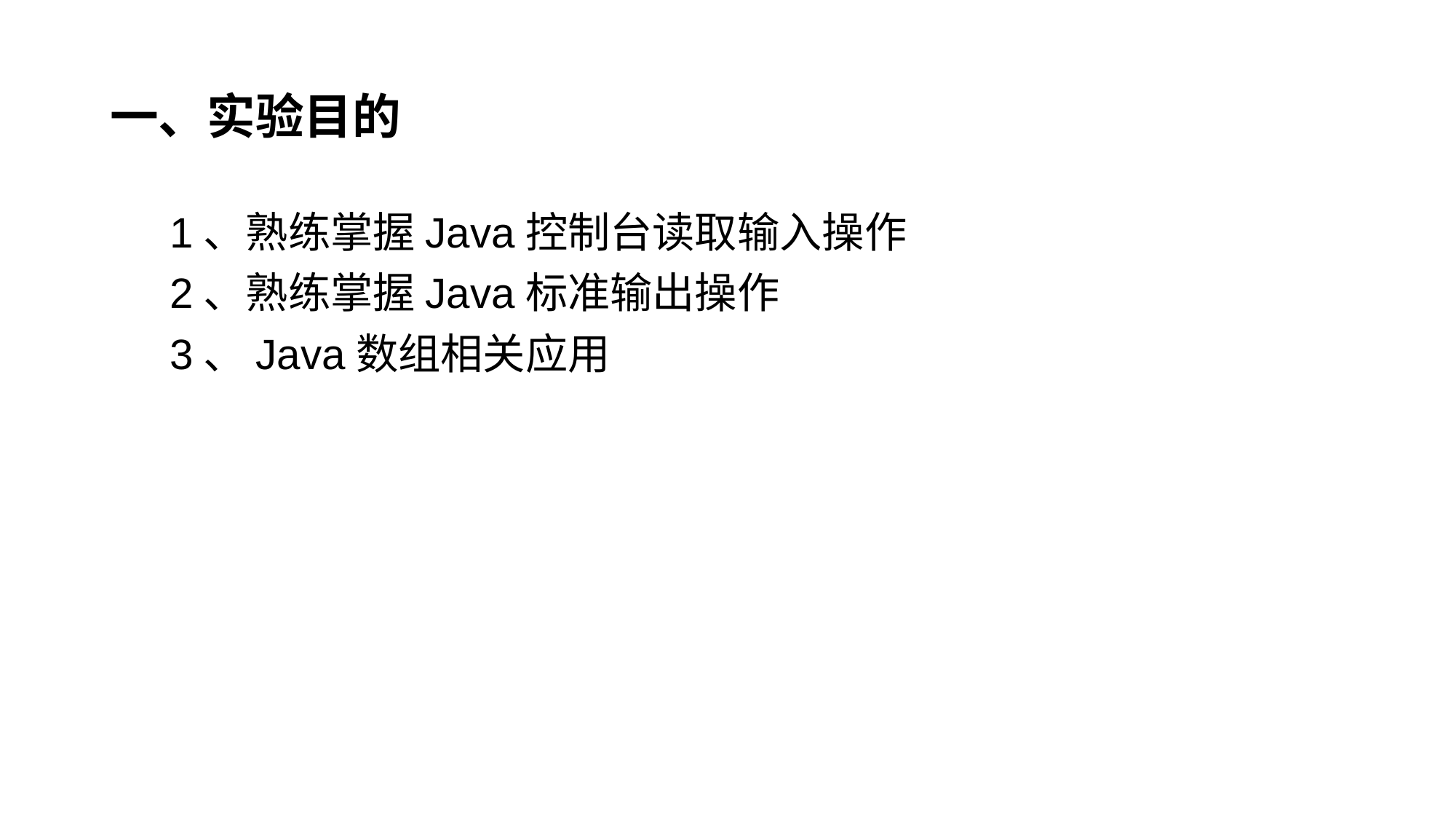

# 一、实验目的
1、熟练掌握Java控制台读取输入操作
2、熟练掌握Java标准输出操作
3、Java数组相关应用